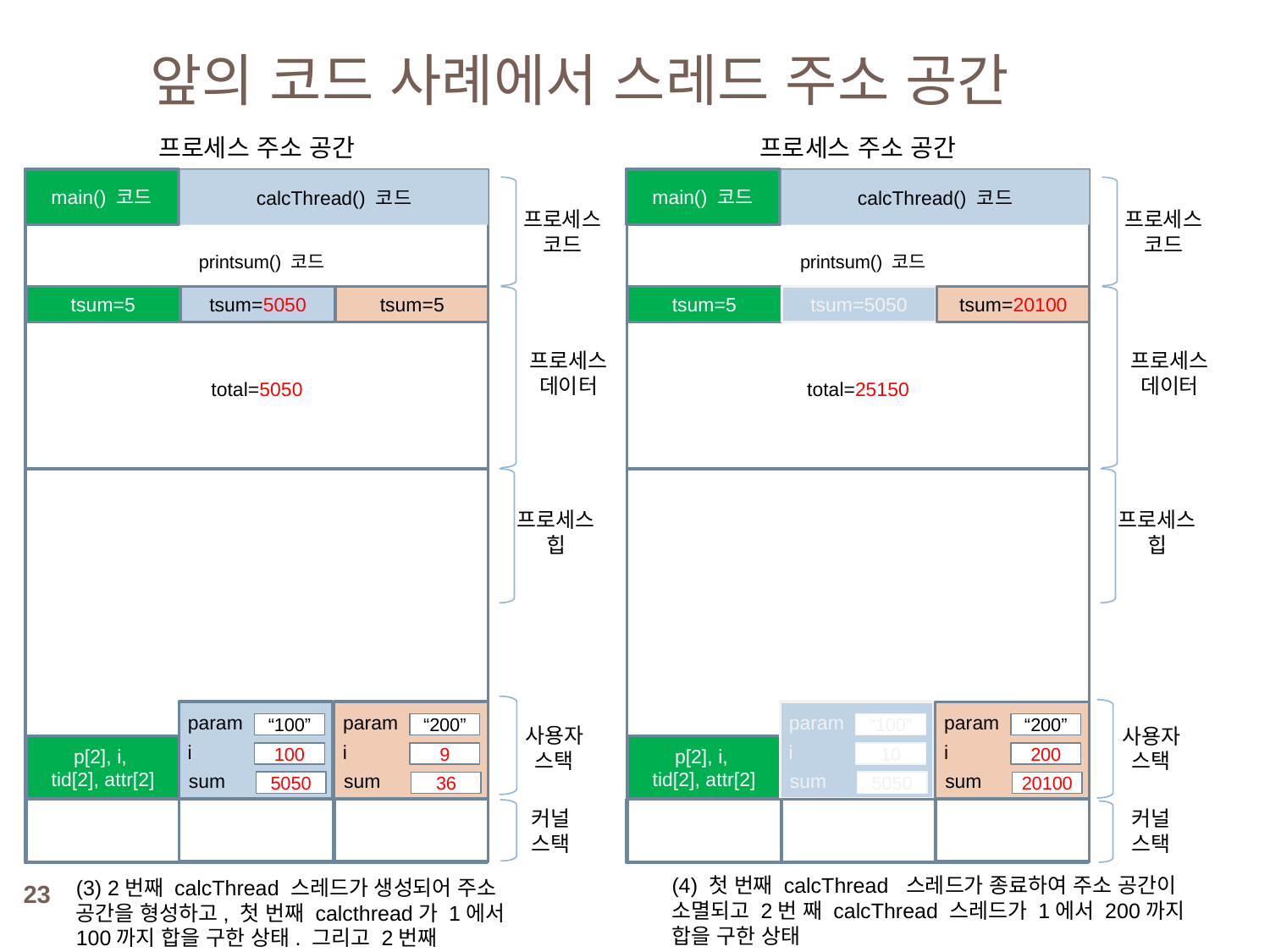

앞의 코드 사례에서 스레드 주소 공간
프로세스 주소 공간
프로세스 주소 공간
main() 코드
main() 코드

  printsum() 코드

total=5050

  printsum() 코드

total=25150

calcThread() 코드
calcThread() 코드

프로세스
코드
프로세스
코드
tsum=5
tsum=5
tsum=5050
tsum=5050
tsum=5
tsum=20100

프로세스
데이터
프로세스
데이터

프로세스
힙
프로세스
힙

param
param
param
param
“100”
“100”
“200”
“200”
사용자 스택
사용자
스택
i
i
i
i
p[2], i,
tid[2], attr[2]
p[2], i,
tid[2], attr[2]
100
10
9
200
sum
sum
sum
sum
5050
5050
36
20100

커널
스택
커널
스택
(4) 첫 번째 calcThread  스레드가 종료하여 주소 공간이
소멸되고 2번 째 calcThread 스레드가 1에서 200까지
합을 구한 상태
23
(3) 2번째 calcThread 스레드가 생성되어 주소 공간을 형성하고, 첫 번째 calcthread가 1에서 100까지 합을 구한 상태. 그리고 2번째 calcThread 스레드는 1에서 9까지 밖에 합을 구하지 못한 상태